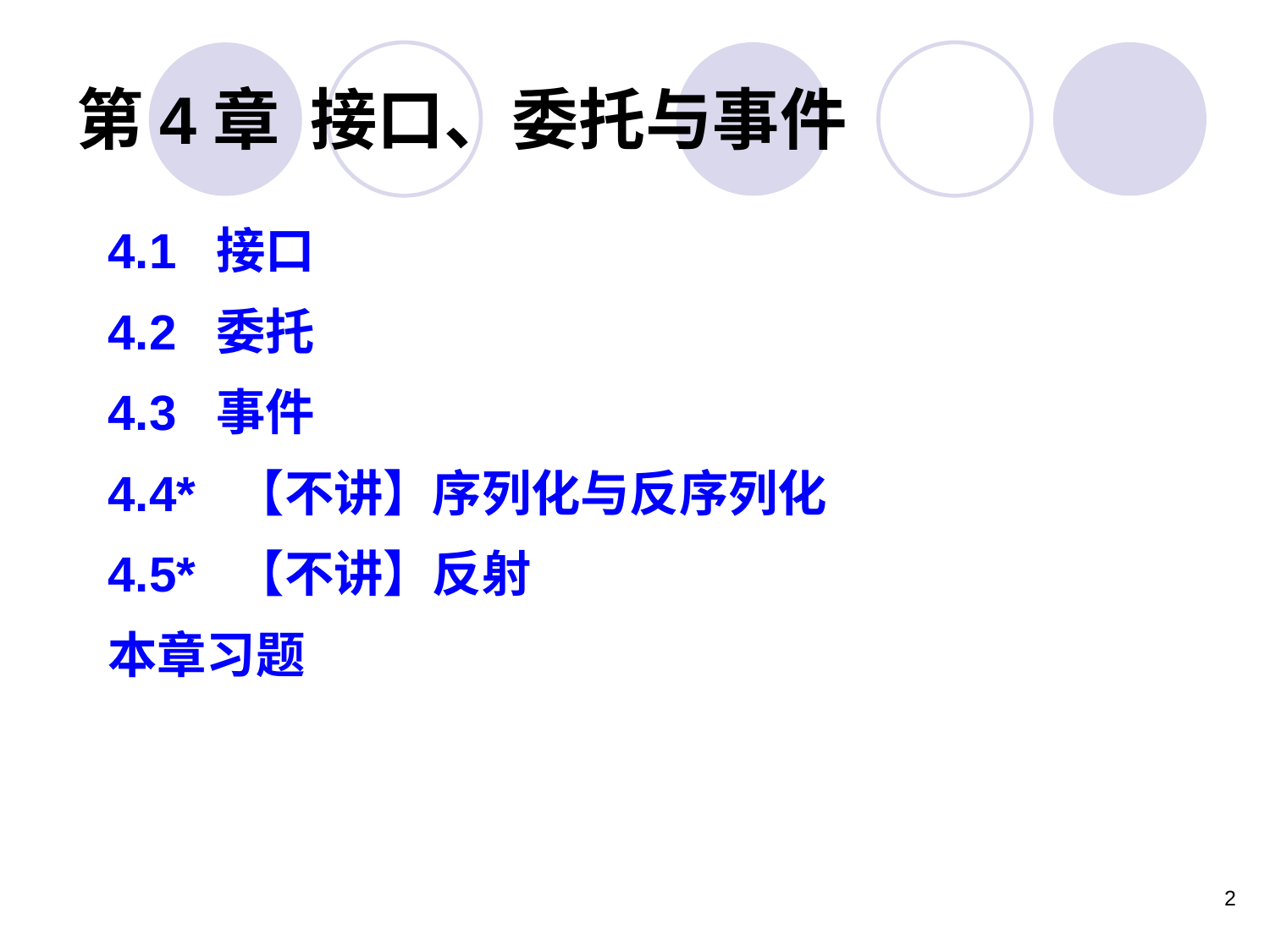

# 第4章  接口、委托与事件
4.1  接口
4.2  委托
4.3  事件
4.4*  【不讲】序列化与反序列化
4.5*  【不讲】反射
本章习题

2